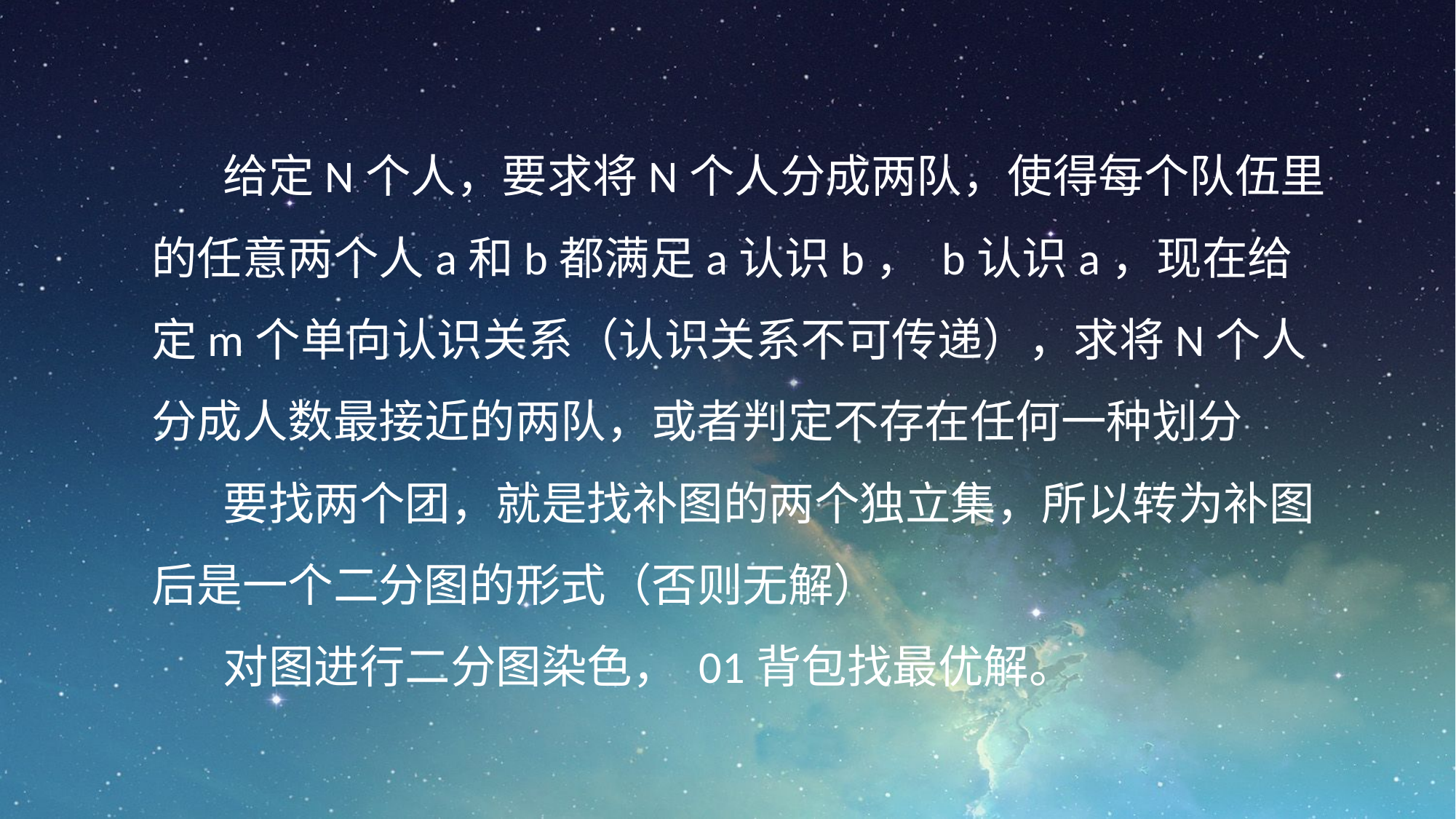

给定N个人，要求将N个人分成两队，使得每个队伍里的任意两个人a和b都满足a认识b， b认识a，现在给定m个单向认识关系（认识关系不可传递），求将N个人分成人数最接近的两队，或者判定不存在任何一种划分
要找两个团，就是找补图的两个独立集，所以转为补图后是一个二分图的形式（否则无解）
对图进行二分图染色， 01背包找最优解。